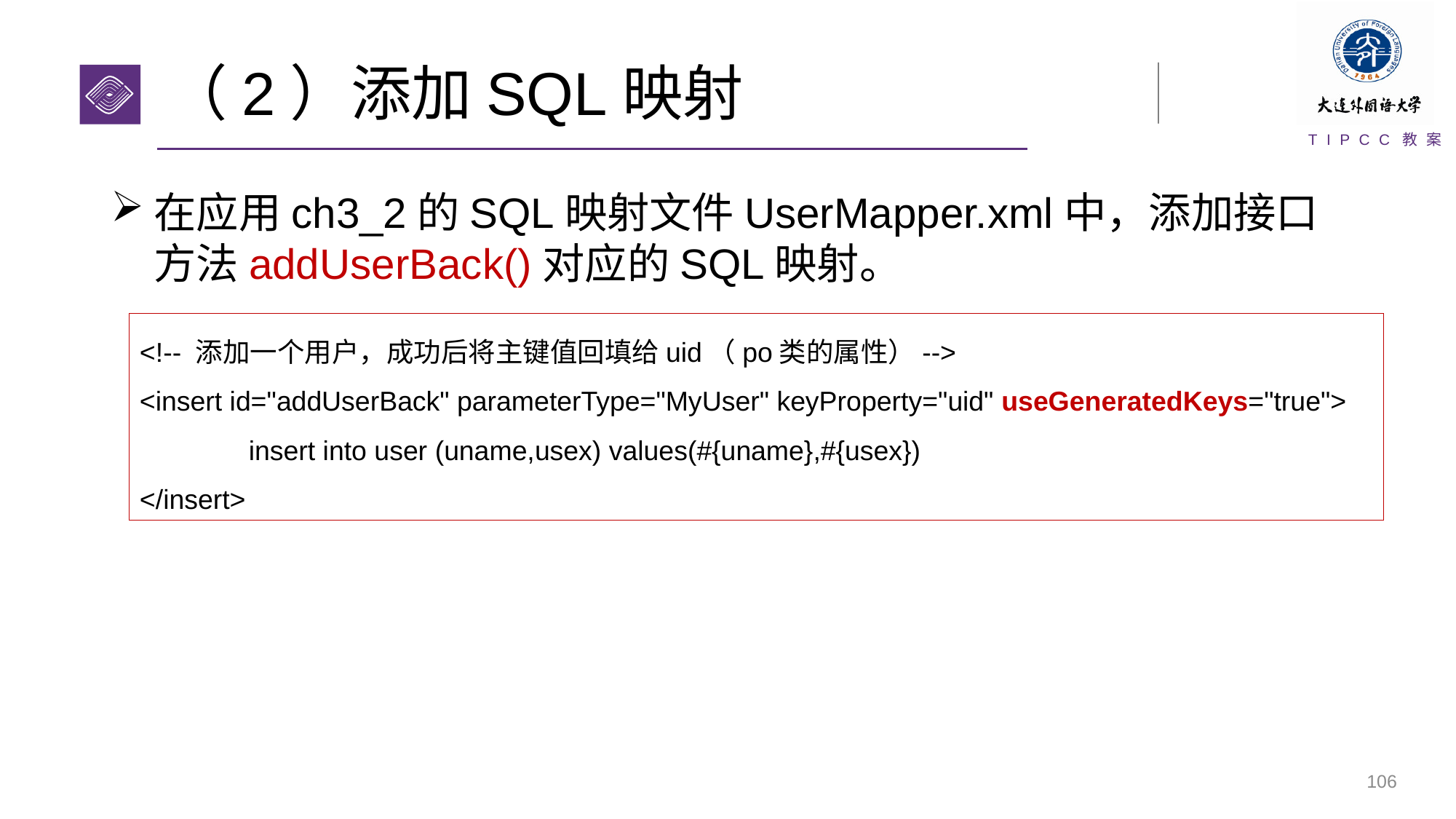

# （2）添加SQL映射
在应用ch3_2的SQL映射文件UserMapper.xml中，添加接口方法addUserBack()对应的SQL映射。
<!-- 添加一个用户，成功后将主键值回填给uid（po类的属性）-->
<insert id="addUserBack" parameterType="MyUser" keyProperty="uid" useGeneratedKeys="true">
	insert into user (uname,usex) values(#{uname},#{usex})
</insert>
106